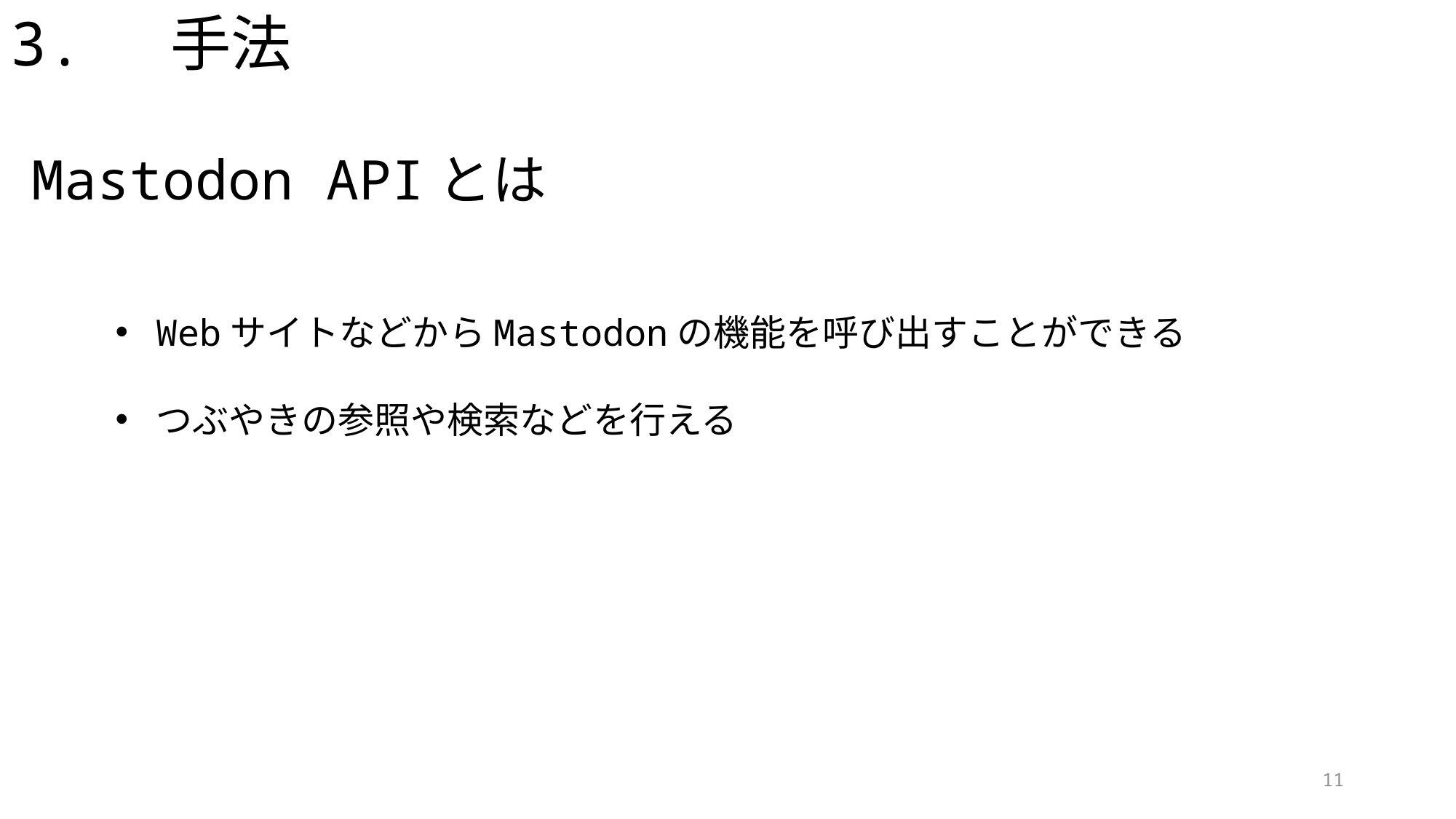

3.  手法
Mastodon APIとは
WebサイトなどからMastodonの機能を呼び出すことができる
つぶやきの参照や検索などを行える
11